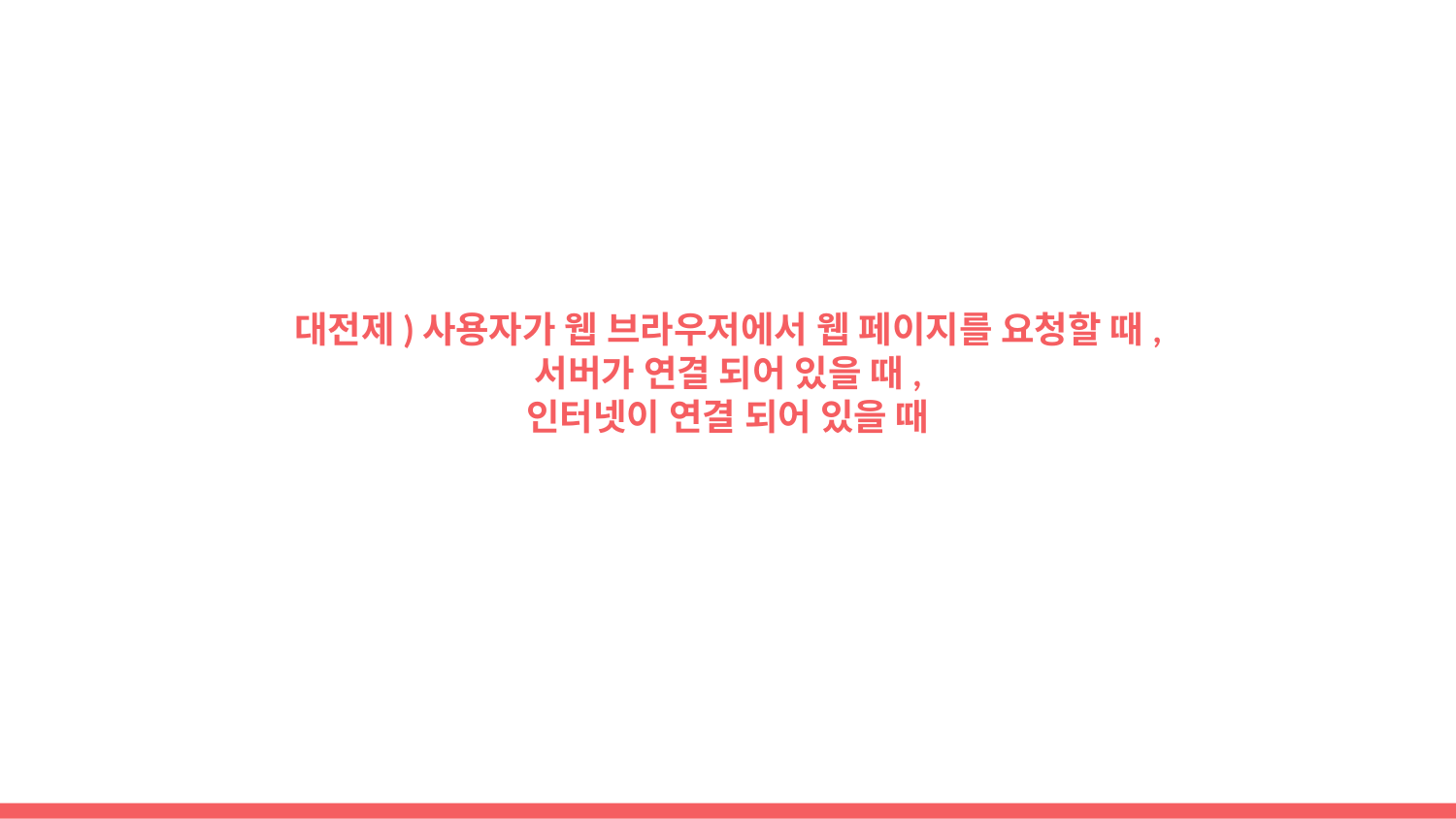

# 대전제)사용자가 웹 브라우저에서 웹 페이지를 요청할 때,
서버가 연결 되어 있을 때,
인터넷이 연결 되어 있을 때